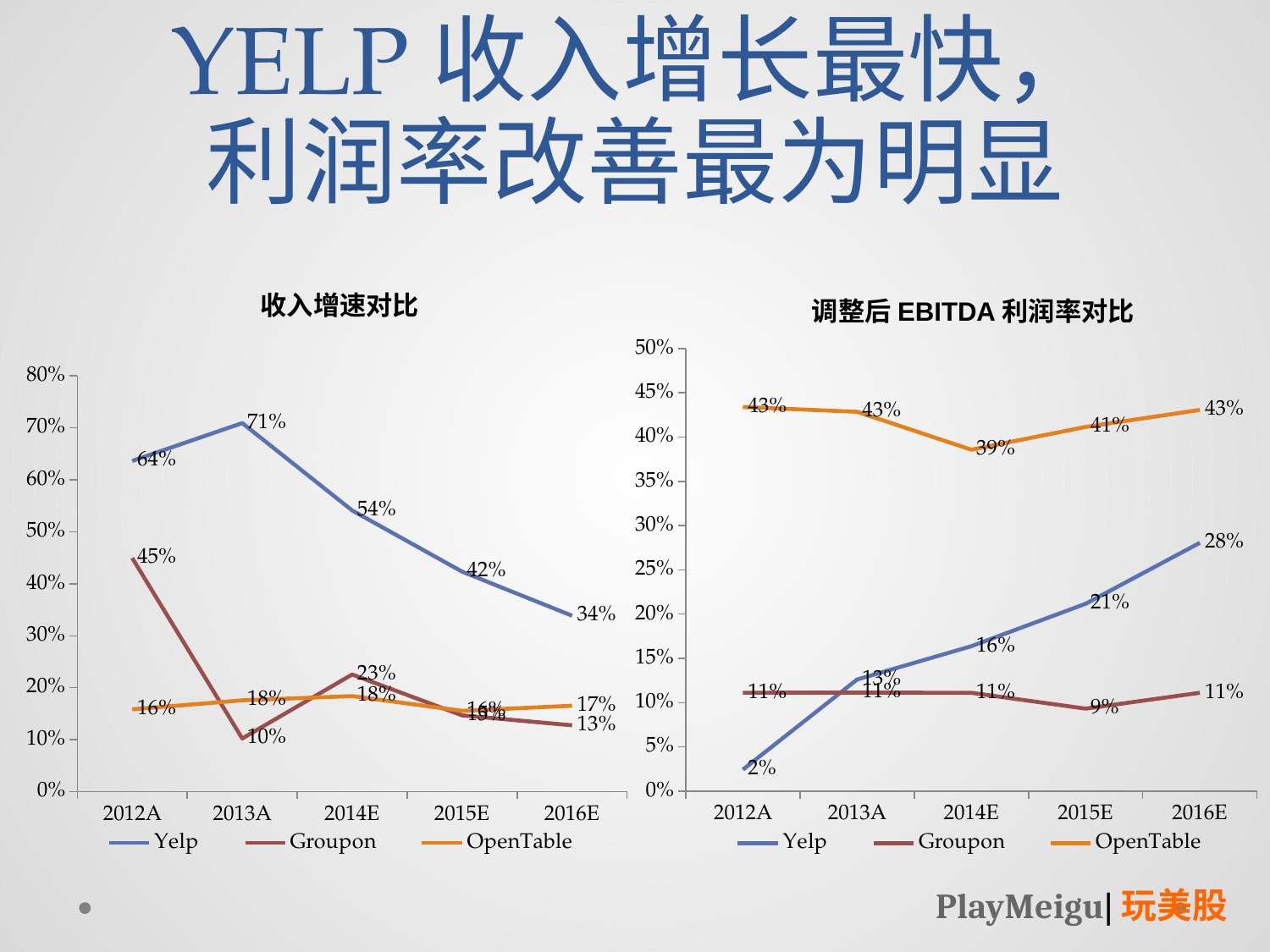

# YELP收入增长最快， 利润率改善最为明显
收入增速对比
调整后EBITDA利润率对比

### Chart

| Category | Yelp | Groupon | OpenTable |
|---|---|---|---|
| 2012A | 0.024345682273437398 | 0.11116689341315704 | 0.4339672837061971 |
| 2013A | 0.1261199380089889 | 0.11138011893591 | 0.428629308076822 |
| 2014E | 0.16376044568245113 | 0.111111111111111 | 0.38577777777777833 |
| 2015E | 0.21164383561643807 | 0.09321496512365265 | 0.41153846153846224 |
| 2016E | 0.28059941520467824 | 0.11114183024606 | 0.430693069306931 |

### Chart

| Category | Yelp | Groupon | OpenTable |
|---|---|---|---|
| 2012A | 0.6363931080026407 | 0.44959544966251286 | 0.15850284551097413 |
| 2013A | 0.7091652175189135 | 0.10245700098352002 | 0.175819144723817 |
| 2014E | 0.5411892485951143 | 0.22549448158358512 | 0.18389897395422308 |
| 2015E | 0.4233983286908082 | 0.14679771718452808 | 0.155555555555555 |
| 2016E | 0.3385518590998044 | 0.12773016311860697 | 0.16538461538461485 |
PlayMeigu|玩美股